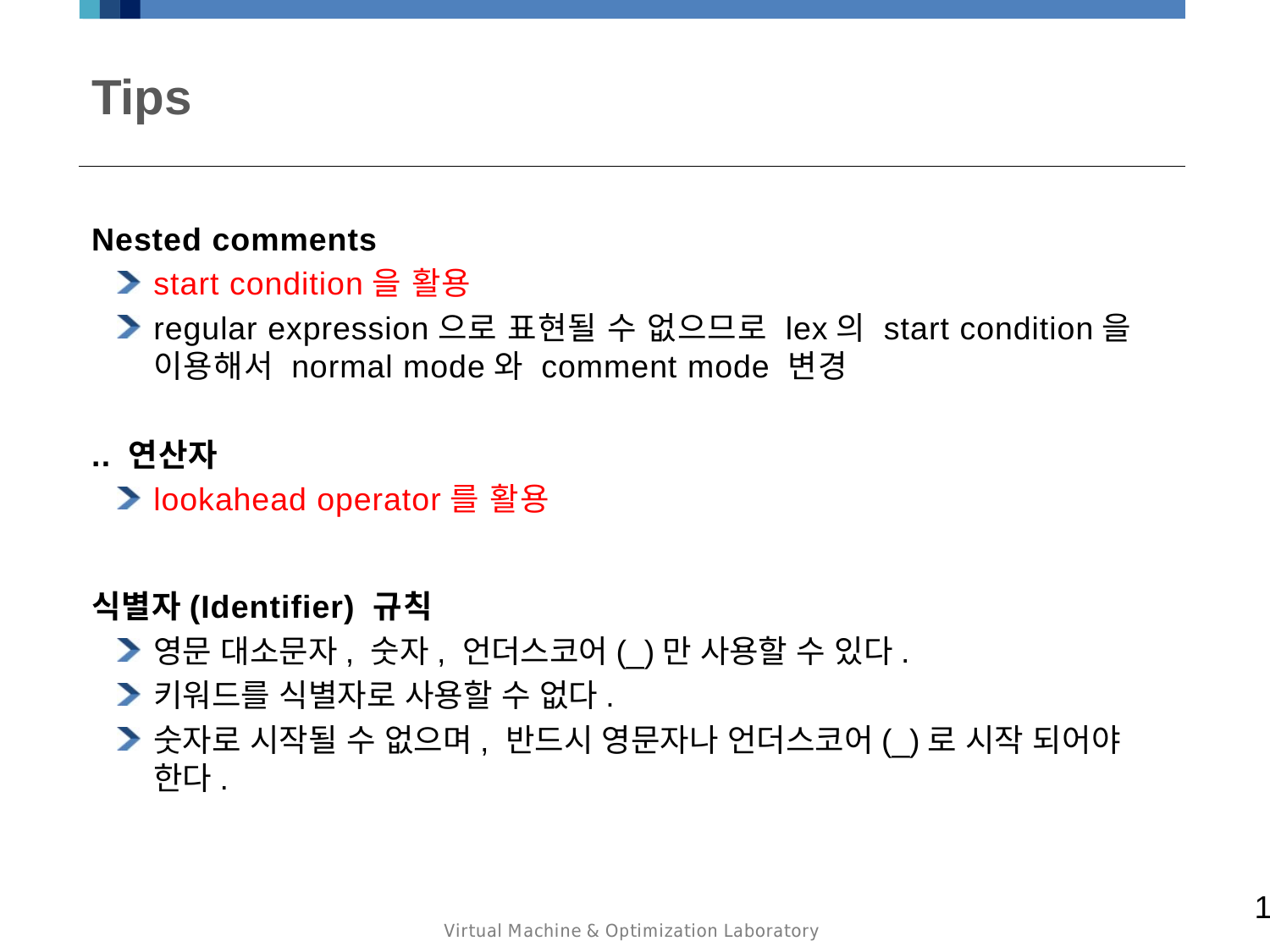

# Tips
Nested comments
start condition을 활용
regular expression으로 표현될 수 없으므로 lex의 start condition을 이용해서 normal mode와 comment mode 변경

.. 연산자
lookahead operator를 활용

식별자(Identifier) 규칙
영문 대소문자, 숫자, 언더스코어(_)만 사용할 수 있다.
키워드를 식별자로 사용할 수 없다.
숫자로 시작될 수 없으며, 반드시 영문자나 언더스코어(_)로 시작 되어야 한다.